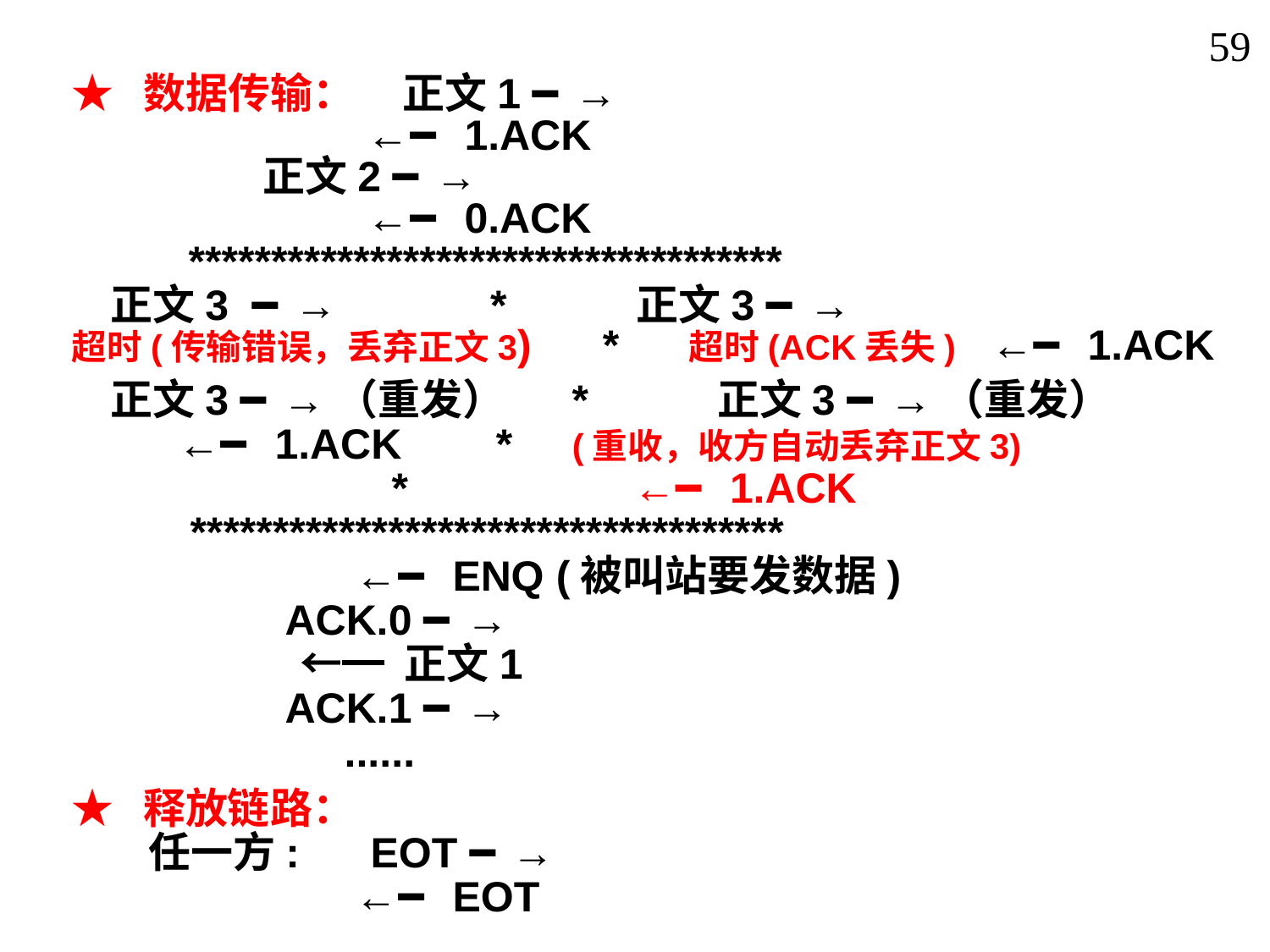

59
★  数据传输：     正文1 ━→
                         ←━ 1.ACK
                   正文2 ━→
                         ←━ 0.ACK
            ************************************
   正文3  ━→             *          正文3 ━→
超时(传输错误，丢弃正文3)      *     超时(ACK丢失)   ←━ 1.ACK
   正文3 ━→（重发）      *          正文3 ━→（重发）
         ←━ 1.ACK        *     (重收，收方自动丢弃正文3)
                           *                   ←━ 1.ACK
          ************************************
                        ←━ ENQ (被叫站要发数据)
                  ACK.0 ━→
                        ←━ 正文1
                  ACK.1 ━→
                       ......
★  释放链路：
       任一方:      EOT ━→
                        ←━ EOT